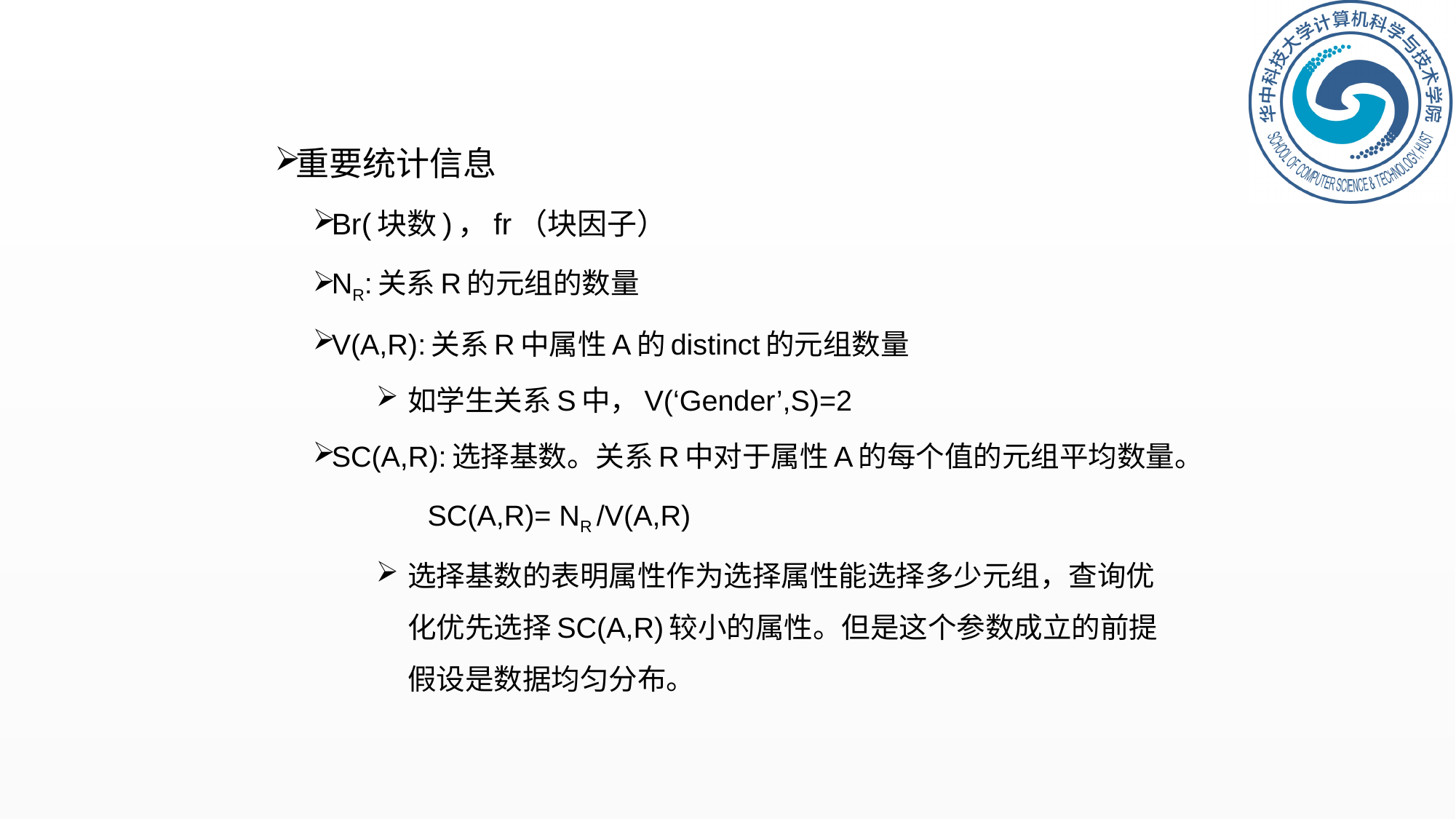

9.4.1 代价估计
重要统计信息
Br(块数)，fr（块因子）
NR:关系R的元组的数量
V(A,R):关系R中属性A的distinct的元组数量
如学生关系S中，V(‘Gender’,S)=2
SC(A,R):选择基数。关系R中对于属性A的每个值的元组平均数量。
    	  SC(A,R)= NR /V(A,R)
选择基数的表明属性作为选择属性能选择多少元组，查询优化优先选择SC(A,R)较小的属性。但是这个参数成立的前提假设是数据均匀分布。